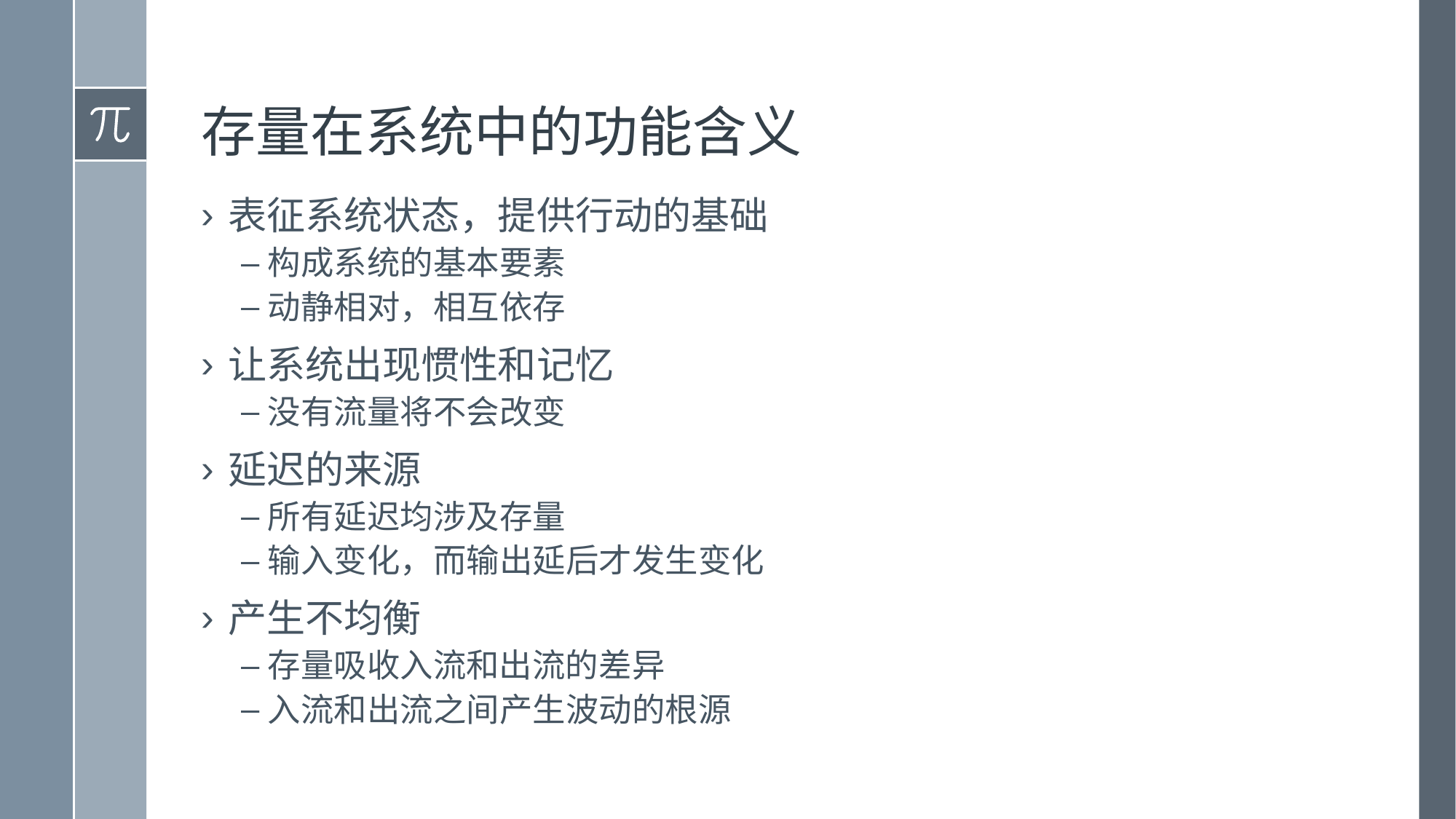

# 存量在系统中的功能含义
表征系统状态，提供行动的基础
构成系统的基本要素
动静相对，相互依存
让系统出现惯性和记忆
没有流量将不会改变
延迟的来源
所有延迟均涉及存量
输入变化，而输出延后才发生变化
产生不均衡
存量吸收入流和出流的差异
入流和出流之间产生波动的根源